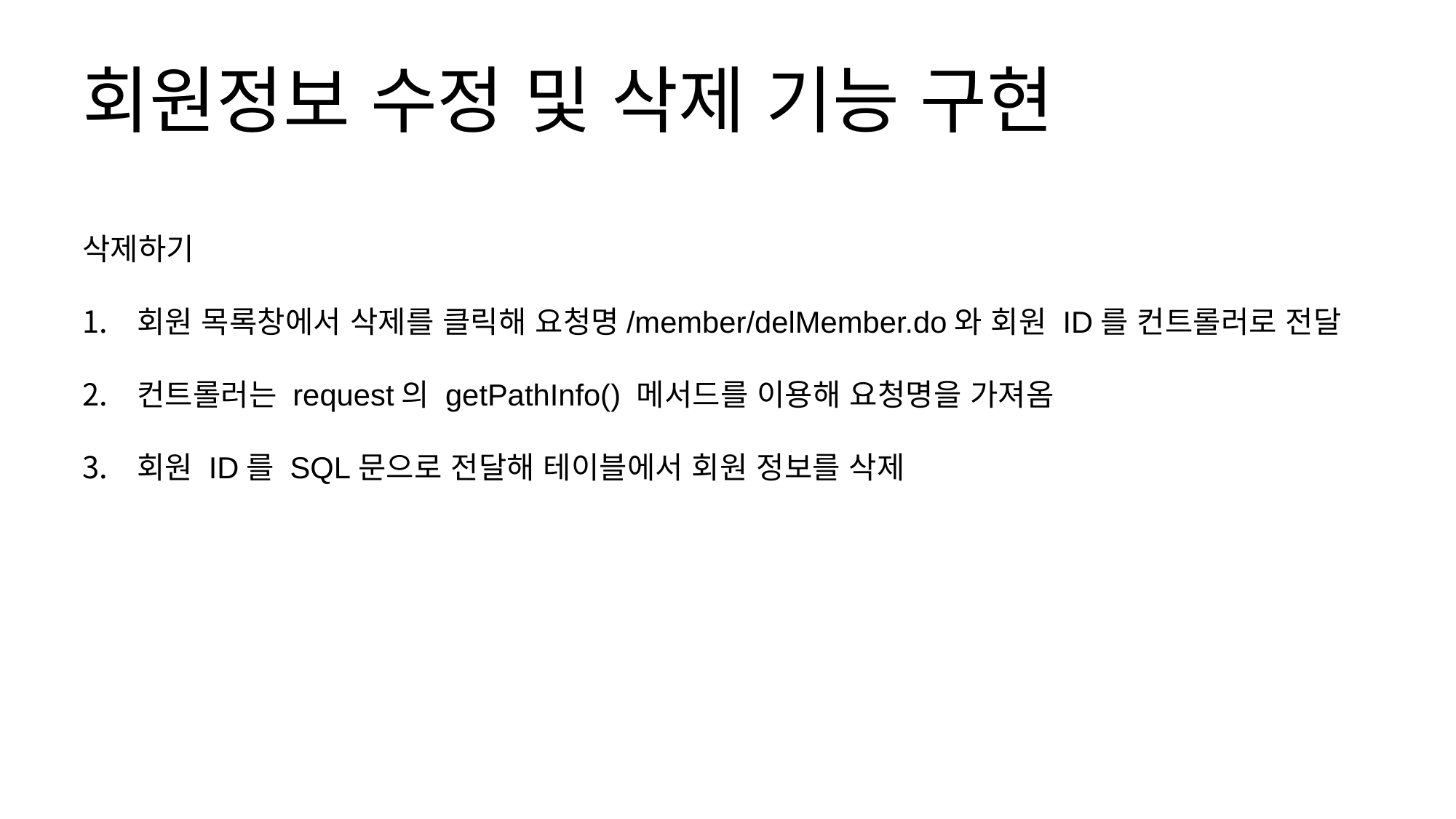

회원정보 수정 및 삭제 기능 구현
삭제하기
회원 목록창에서 삭제를 클릭해 요청명/member/delMember.do와 회원 ID를 컨트롤러로 전달
컨트롤러는 request의 getPathInfo() 메서드를 이용해 요청명을 가져옴
회원 ID를 SQL문으로 전달해 테이블에서 회원 정보를 삭제